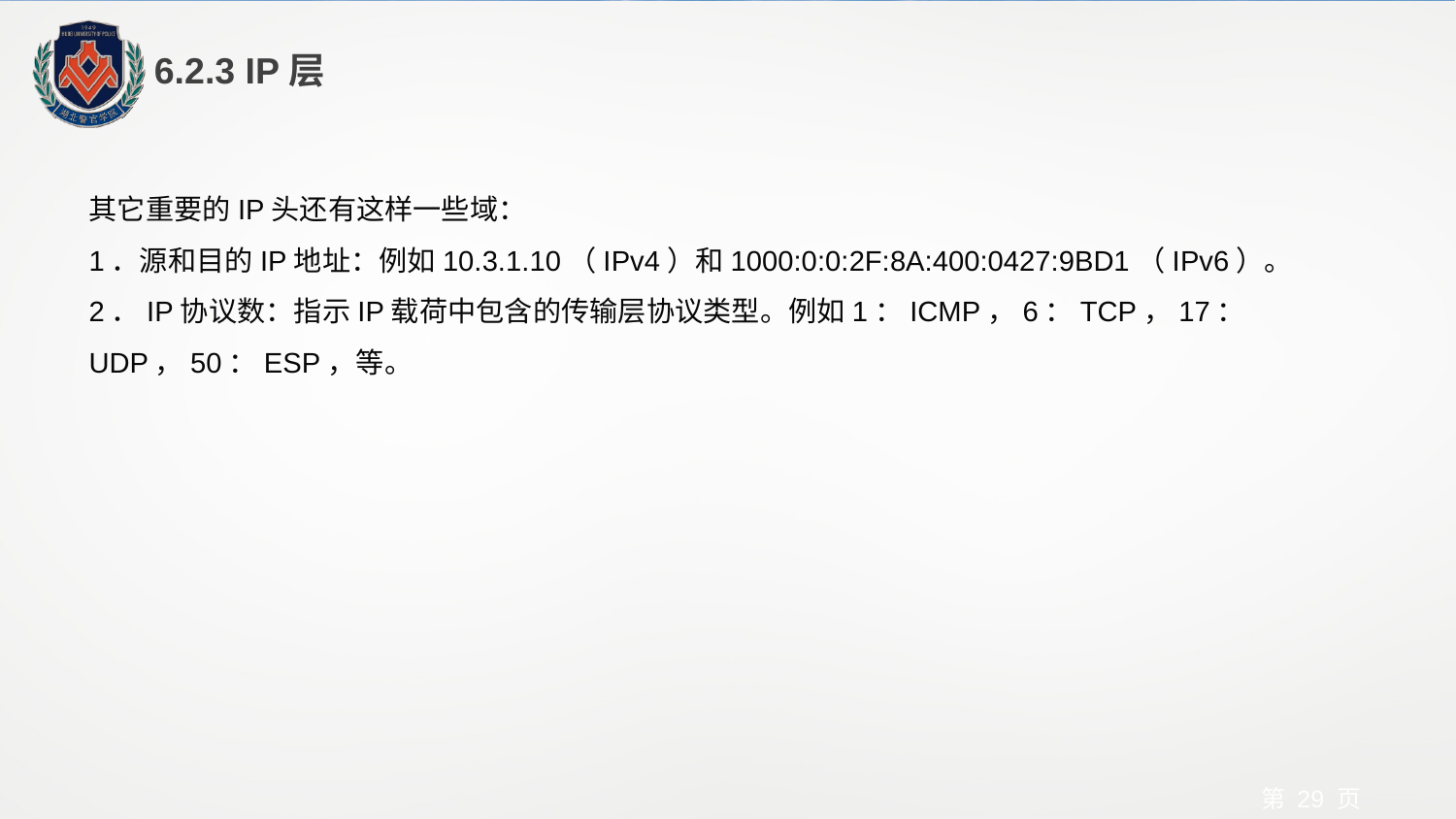

6.2.3 IP层
其它重要的IP头还有这样一些域：
1．源和目的IP地址：例如10.3.1.10（IPv4）和1000:0:0:2F:8A:400:0427:9BD1（IPv6）。
2．IP协议数：指示IP载荷中包含的传输层协议类型。例如1：ICMP，6：TCP，17：UDP，50：ESP，等。